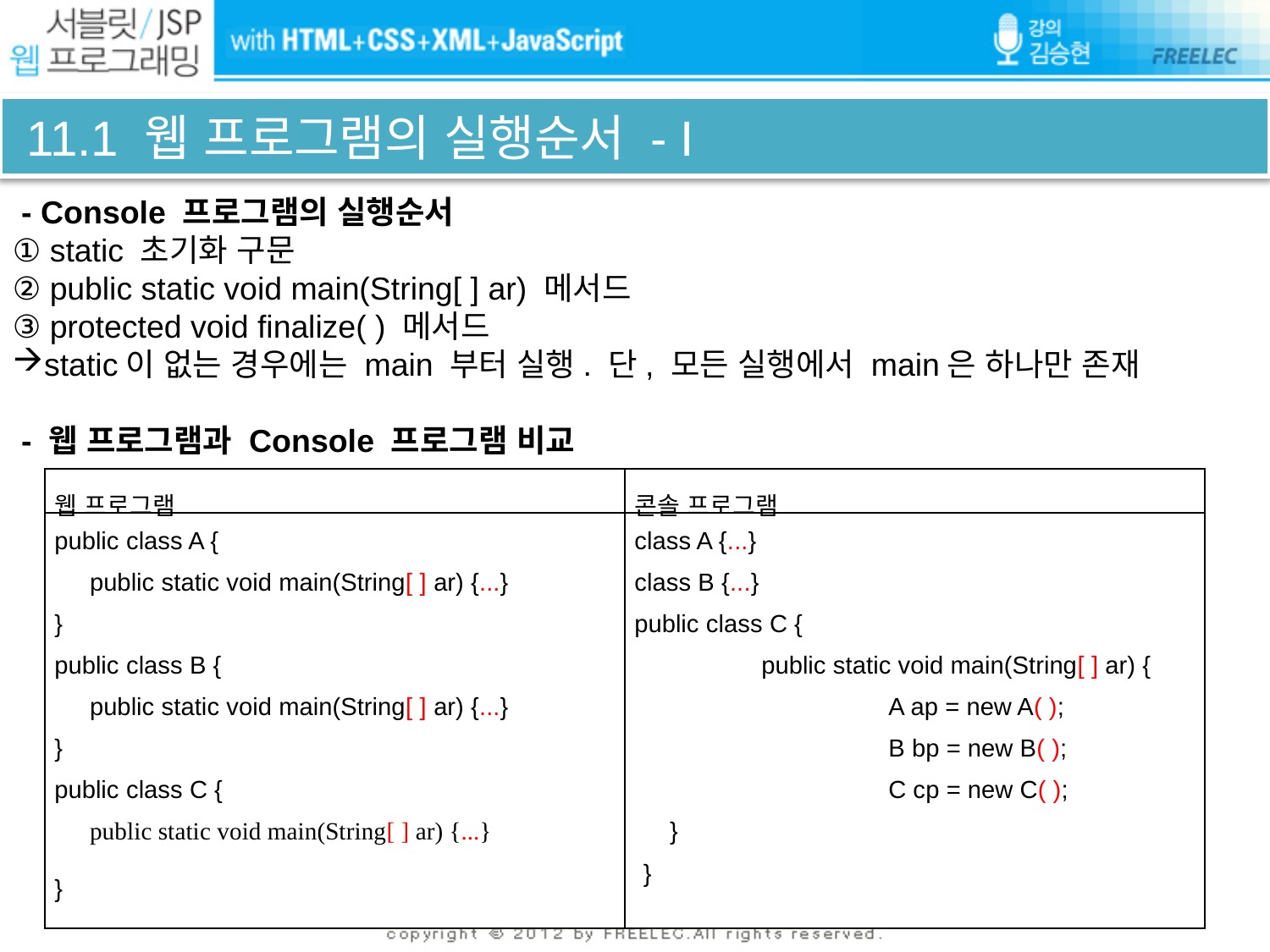

# 11.1 웹 프로그램의 실행순서 - I
 - Console 프로그램의 실행순서
① static 초기화 구문
② public static void main(String[ ] ar) 메서드
③ protected void finalize( ) 메서드
static이 없는 경우에는 main 부터 실행. 단, 모든 실행에서 main은 하나만 존재

 - 웹 프로그램과 Console 프로그램 비교
| 웹 프로그램 | 콘솔 프로그램 |
| --- | --- |
| public class A { public static void main(String[ ] ar) {...} } public class B { public static void main(String[ ] ar) {...} } public class C { public static void main(String[ ] ar) {...} } | class A {...} class B {...} public class C { public static void main(String[ ] ar) { A ap = new A( ); B bp = new B( ); C cp = new C( ); } } |